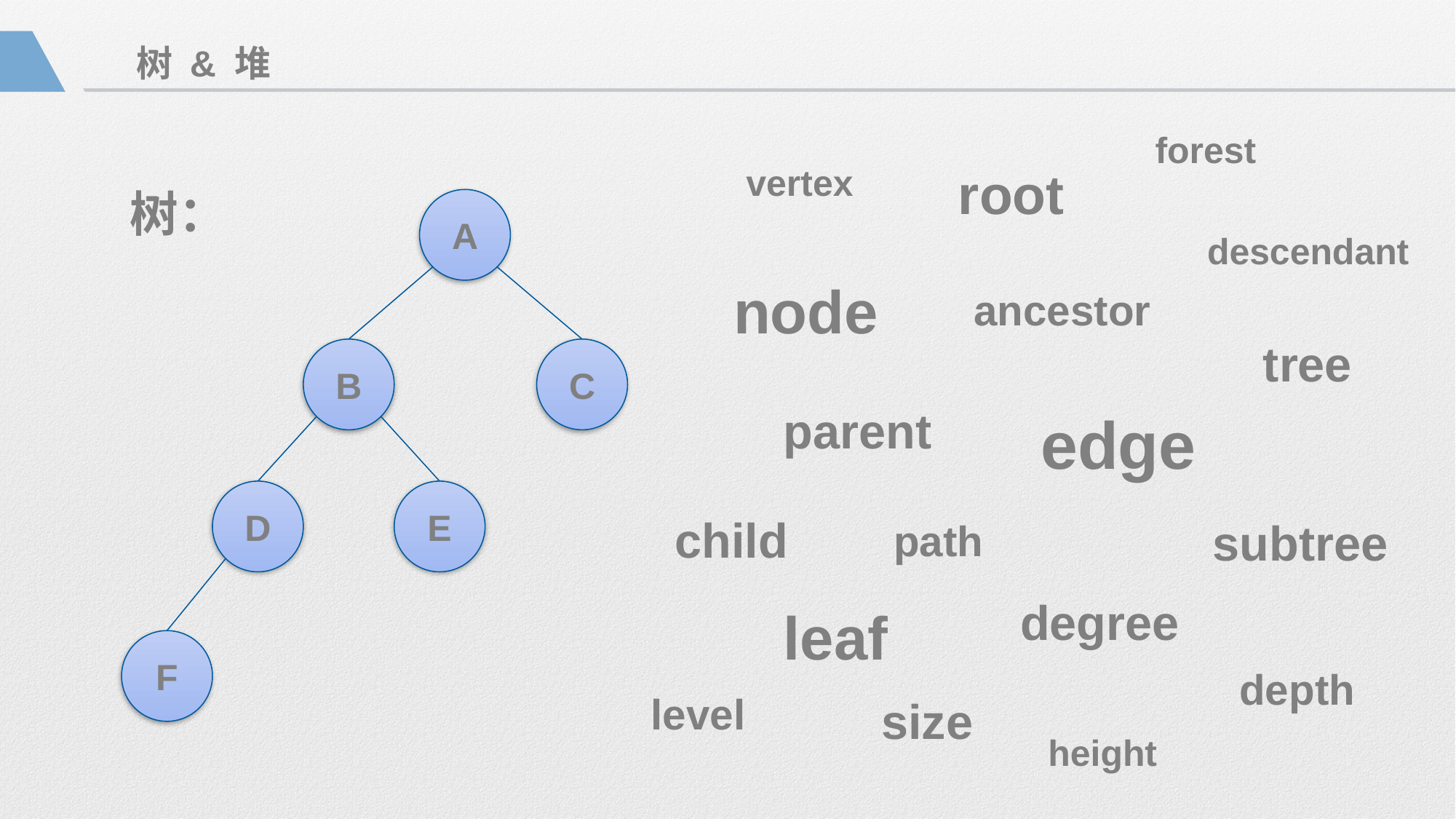

树 & 堆
forest
root
vertex
ancestor
tree
edge
parent
child
subtree
path
leaf
depth
size
node
degree
descendant
level
height
树：
A
B
C
D
E
F